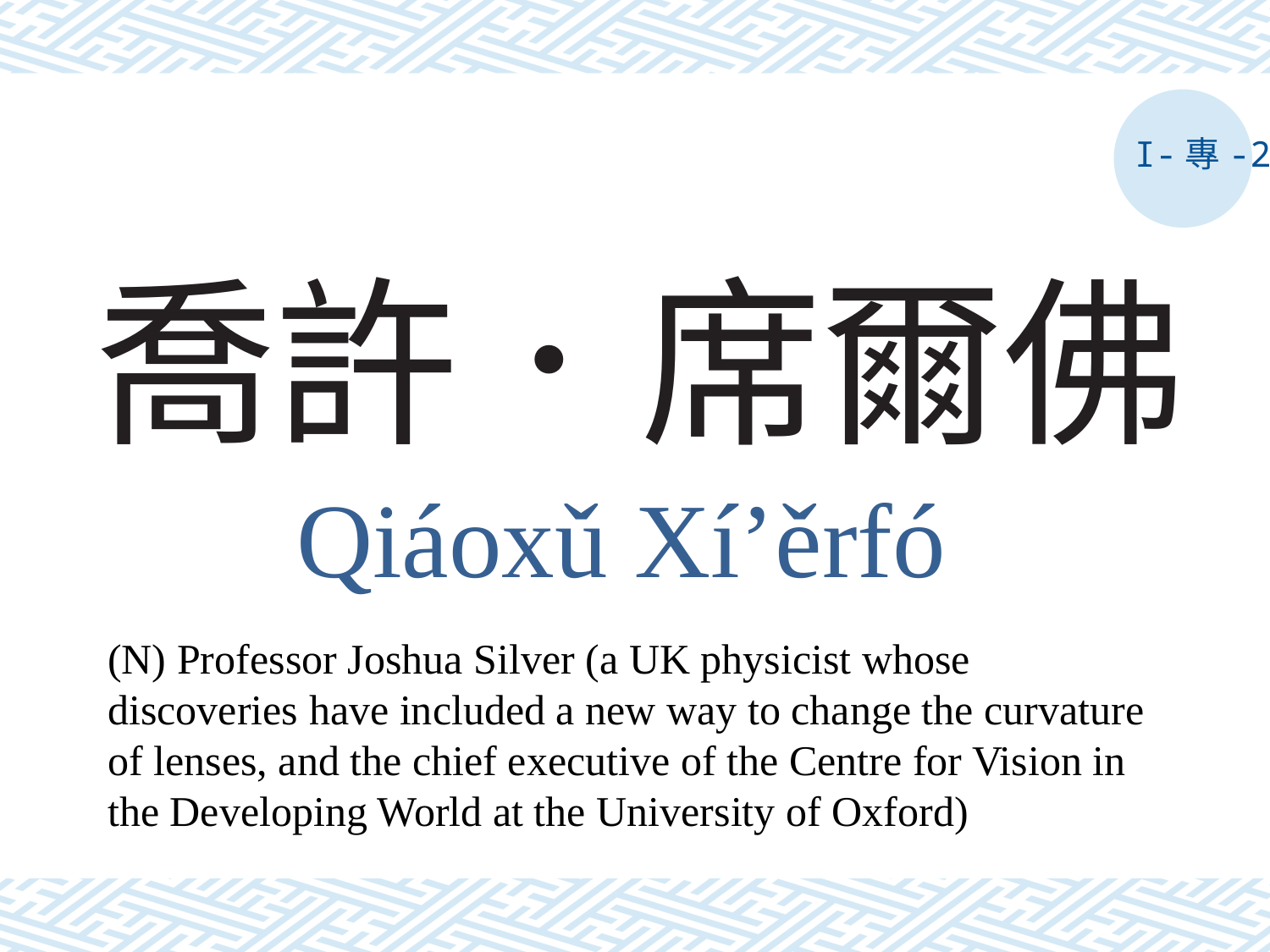

I-專-2

# 喬許．席爾佛
Qiáoxǔ Xí’ěrfó
(N) Professor Joshua Silver (a UK physicist whose discoveries have included a new way to change the curvature of lenses, and the chief executive of the Centre for Vision in the Developing World at the University of Oxford)